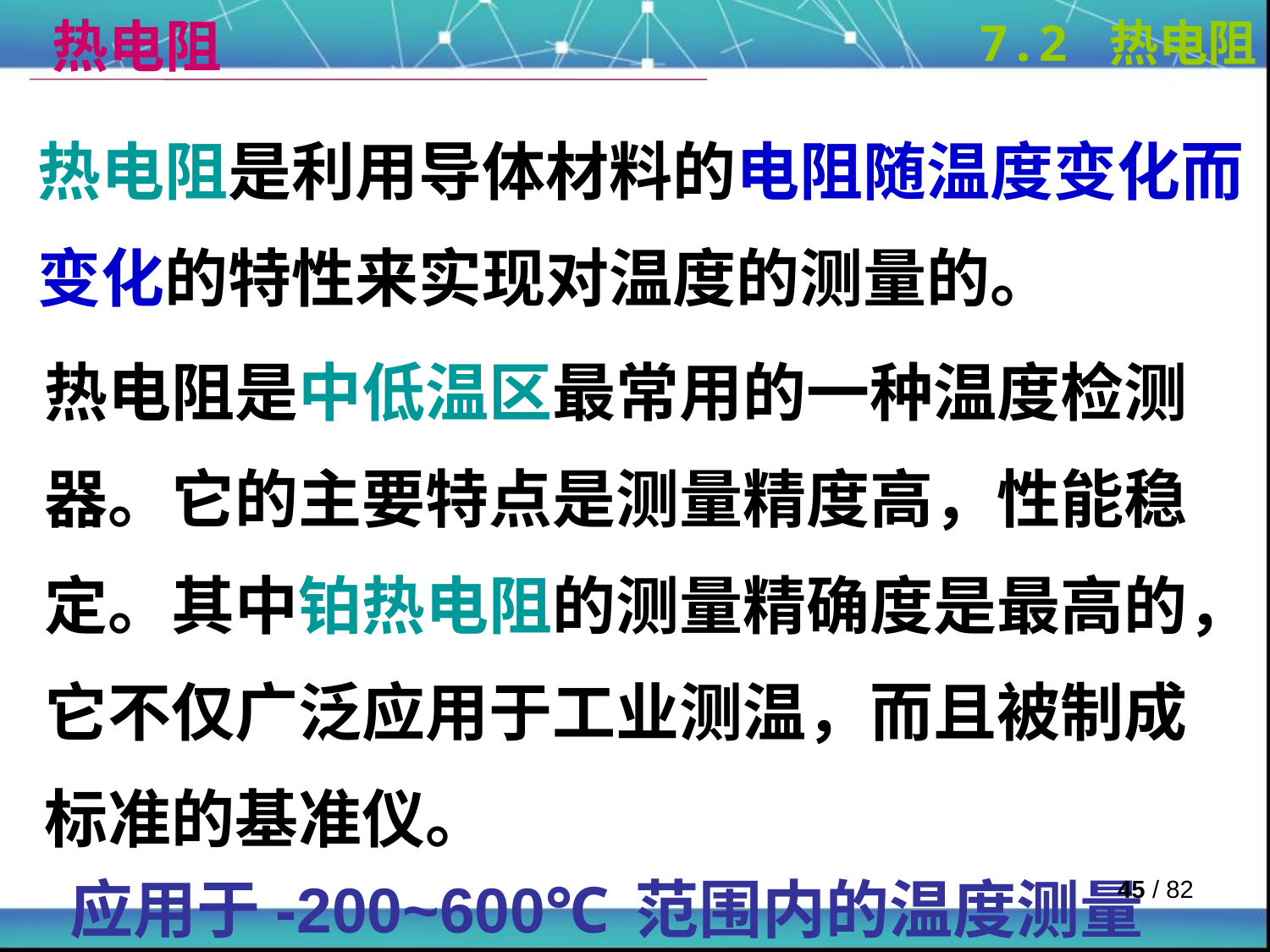

热电阻
7.2 热电阻

热电阻是利用导体材料的电阻随温度变化而变化的特性来实现对温度的测量的。
热电阻是中低温区最常用的一种温度检测器。它的主要特点是测量精度高，性能稳定。其中铂热电阻的测量精确度是最高的，它不仅广泛应用于工业测温，而且被制成标准的基准仪。
应用于-200~600℃范围内的温度测量
45 / 82